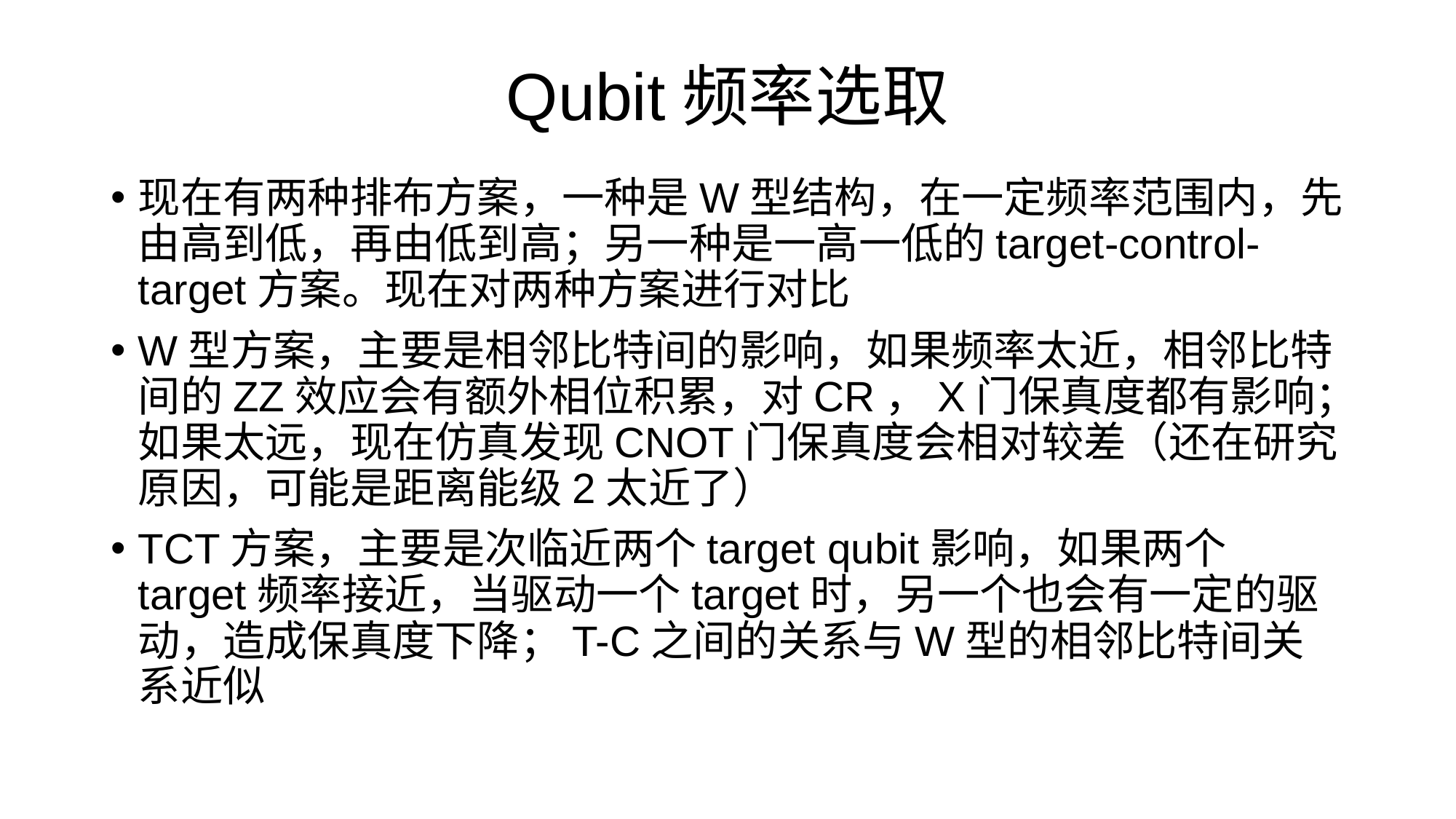

# Qubit频率选取
现在有两种排布方案，一种是W型结构，在一定频率范围内，先由高到低，再由低到高；另一种是一高一低的target-control-target方案。现在对两种方案进行对比
W型方案，主要是相邻比特间的影响，如果频率太近，相邻比特间的ZZ效应会有额外相位积累，对CR，X门保真度都有影响；如果太远，现在仿真发现CNOT门保真度会相对较差（还在研究原因，可能是距离能级2太近了）
TCT方案，主要是次临近两个target qubit影响，如果两个target频率接近，当驱动一个target时，另一个也会有一定的驱动，造成保真度下降；T-C之间的关系与W型的相邻比特间关系近似